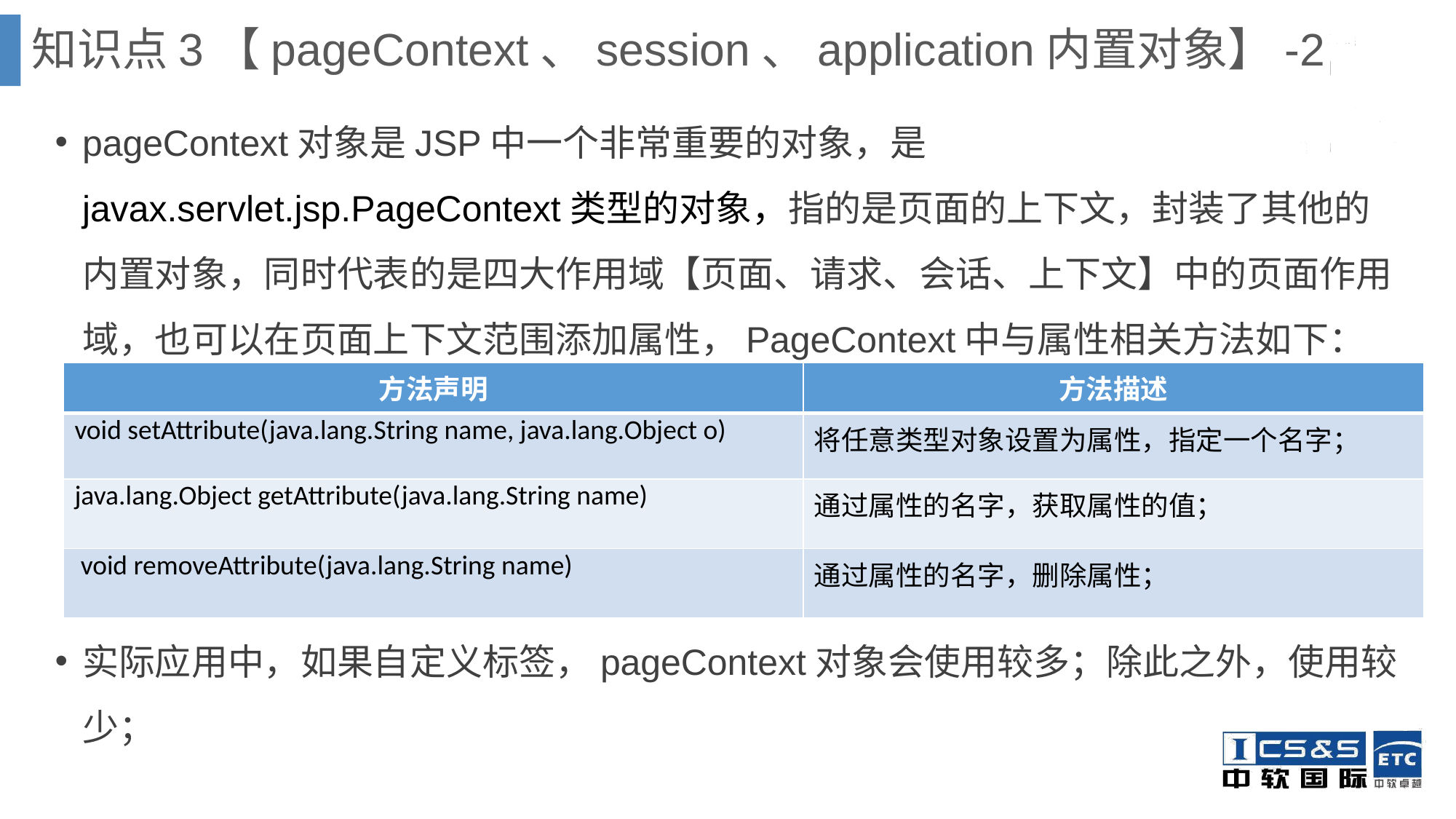

知识点3【pageContext、session、application内置对象】-2
pageContext对象是JSP中一个非常重要的对象，是javax.servlet.jsp.PageContext类型的对象，指的是页面的上下文，封装了其他的内置对象，同时代表的是四大作用域【页面、请求、会话、上下文】中的页面作用域，也可以在页面上下文范围添加属性，PageContext中与属性相关方法如下：

实际应用中，如果自定义标签，pageContext对象会使用较多；除此之外，使用较少；

| 方法声明 | 方法描述 |
| --- | --- |
| void setAttribute(java.lang.String name, java.lang.Object o) | 将任意类型对象设置为属性，指定一个名字； |
| java.lang.Object getAttribute(java.lang.String name) | 通过属性的名字，获取属性的值； |
| void removeAttribute(java.lang.String name) | 通过属性的名字，删除属性； |